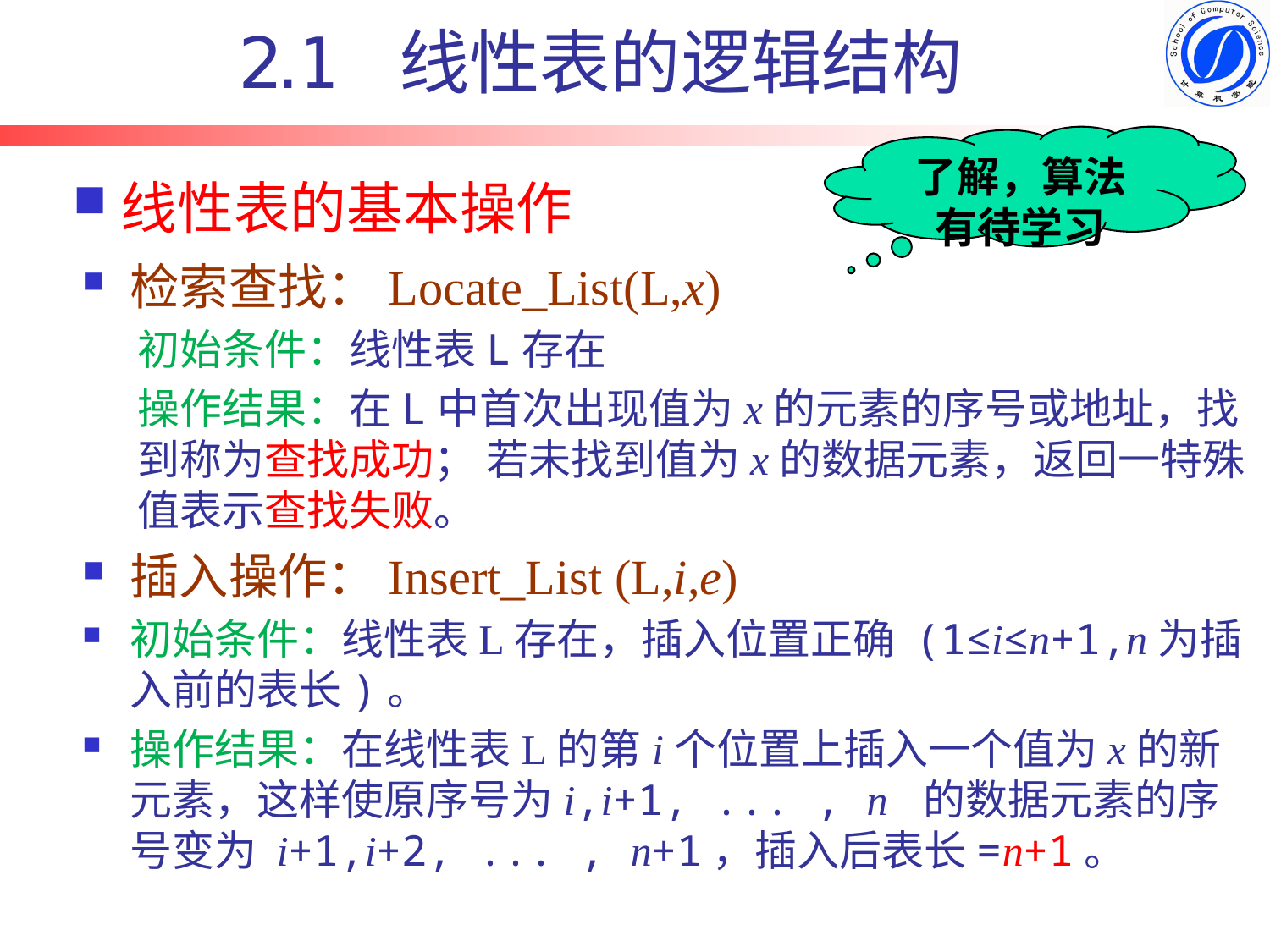

2.1  线性表的逻辑结构
了解，算法有待学习
# 线性表的基本操作
检索查找：Locate_List(L,x)
初始条件：线性表L存在
操作结果：在L中首次出现值为x的元素的序号或地址，找到称为查找成功； 若未找到值为x的数据元素，返回一特殊值表示查找失败。
插入操作：Insert_List (L,i,e)
初始条件：线性表L存在，插入位置正确 (1≤i≤n+1,n为插入前的表长)。
操作结果：在线性表L的第i个位置上插入一个值为x的新元素，这样使原序号为i,i+1, ... , n 的数据元素的序号变为 i+1,i+2, ... , n+1，插入后表长=n+1。